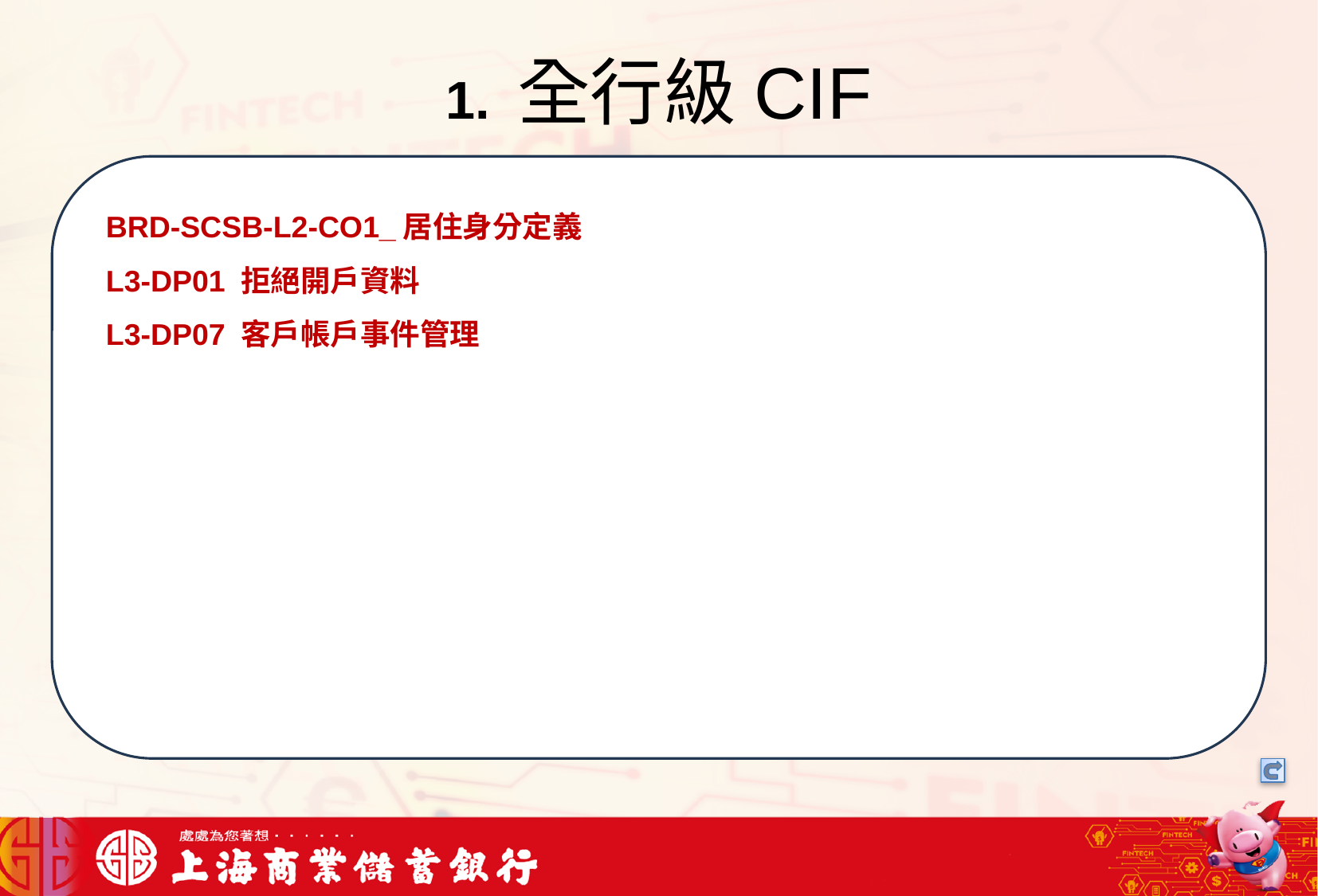

# 1. 全行級CIF
我們可以將信用卡相關資料存在一個檔案中，將這些檔案中的文字進行詞向量的轉換，把文字轉成數字向量存在向量資料庫中，透過檢索器在向量資料庫搜尋與用戶問題最接近的資訊，透過生成器，生成最合適的答案回覆用戶
BRD-SCSB-L2-CO1_居住身分定義
L3-DP01 拒絕開戶資料
L3-DP07 客戶帳戶事件管理